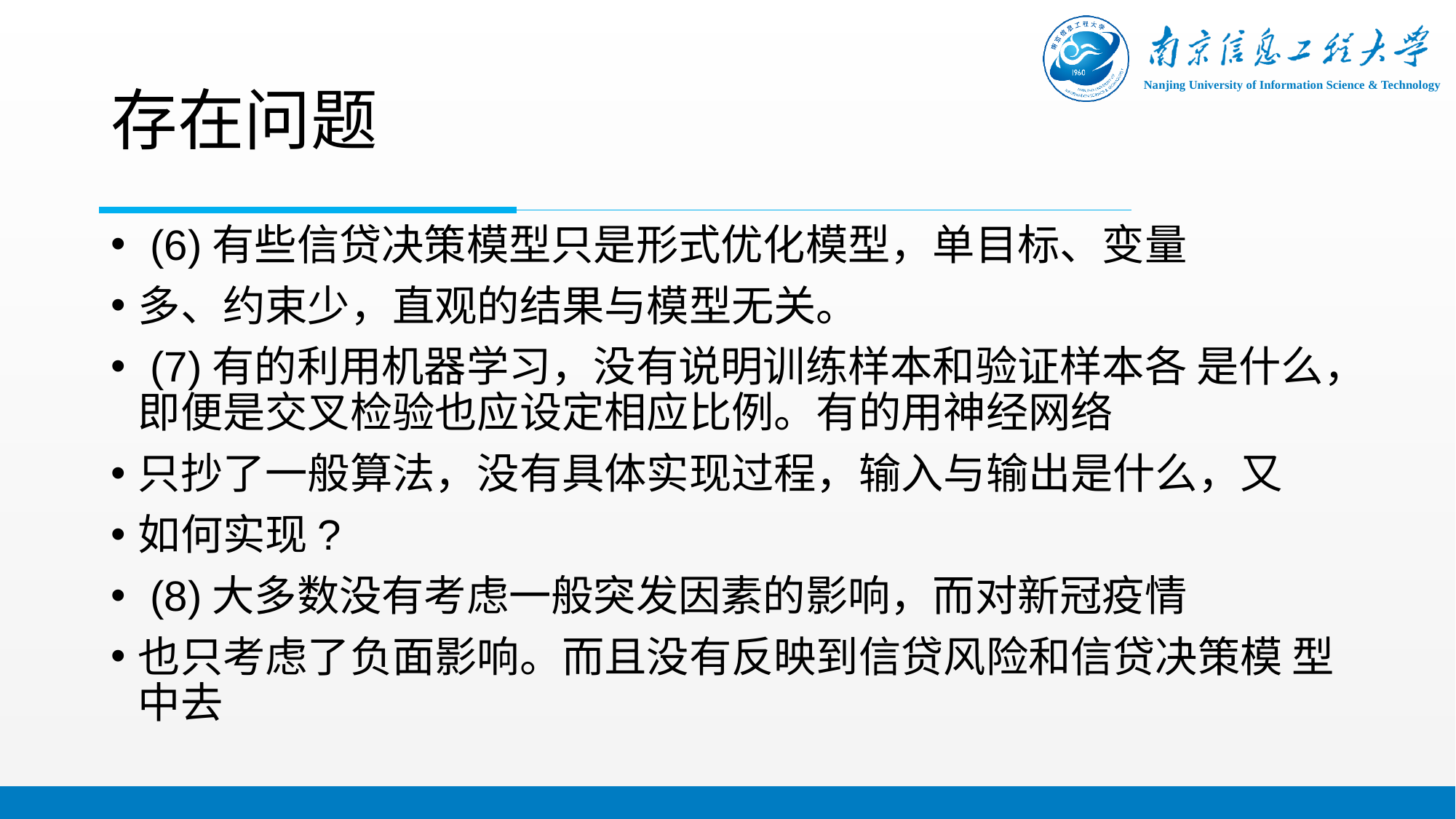

# 存在问题
 (6)有些信贷决策模型只是形式优化模型，单目标、变量
多、约束少，直观的结果与模型无关。
 (7)有的利用机器学习，没有说明训练样本和验证样本各 是什么，即便是交叉检验也应设定相应比例。有的用神经网络
只抄了一般算法，没有具体实现过程，输入与输出是什么，又
如何实现?
 (8)大多数没有考虑一般突发因素的影响，而对新冠疫情
也只考虑了负面影响。而且没有反映到信贷风险和信贷决策模 型中去